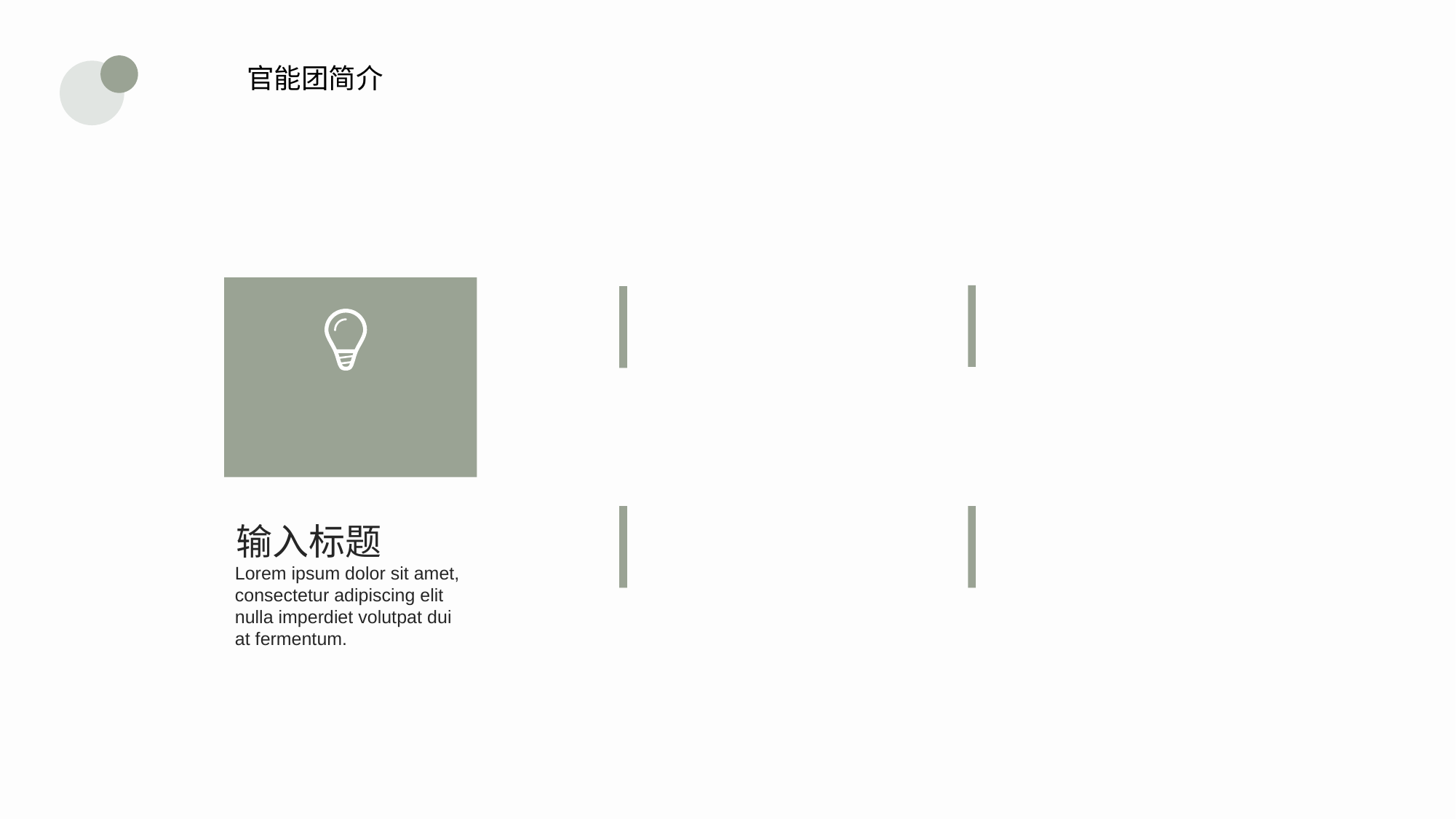

官能团简介

输入标题
Lorem ipsum dolor sit amet, consectetur adipiscing elit nulla imperdiet volutpat dui at fermentum.